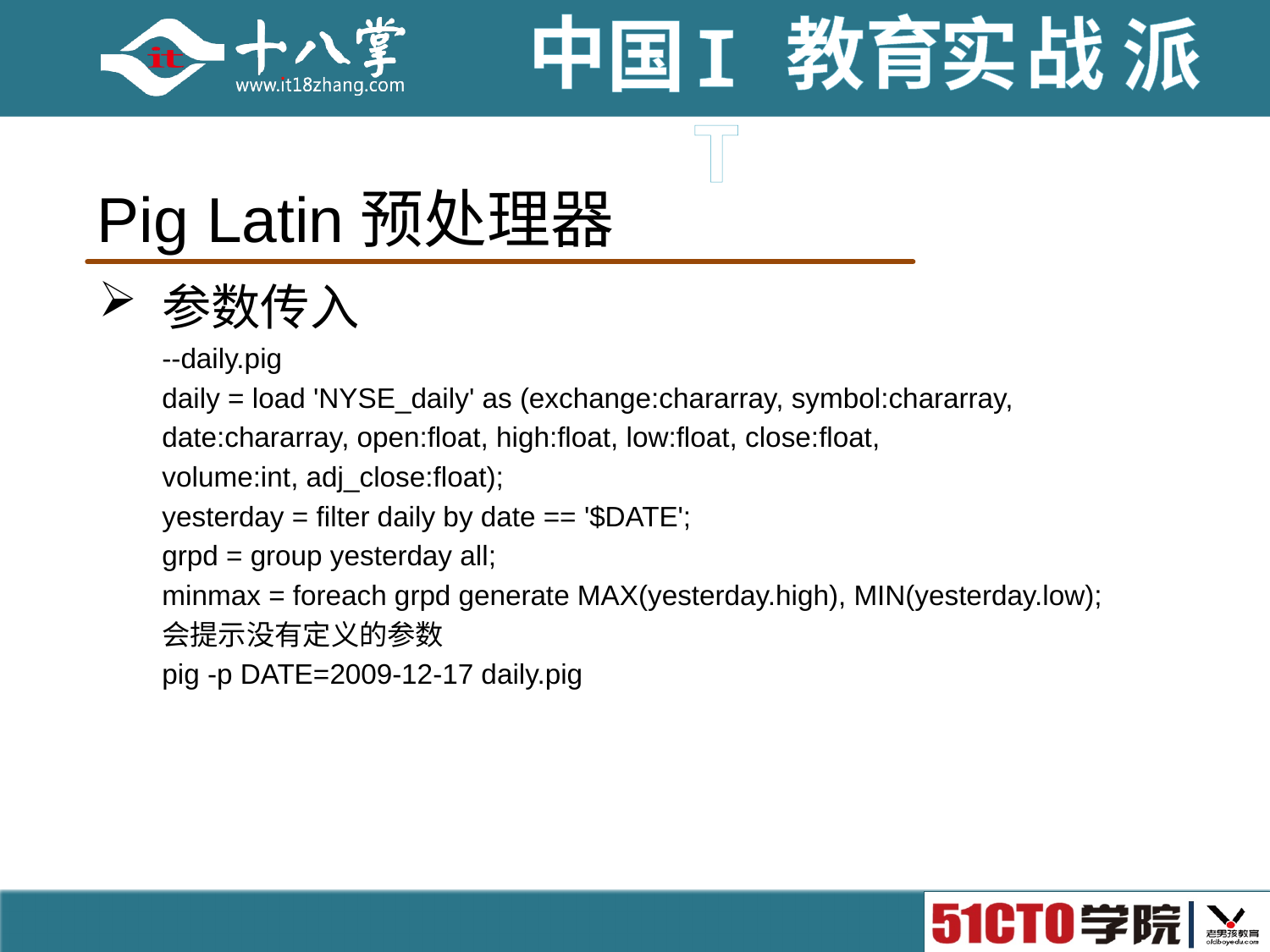

# Pig Latin预处理器
参数传入
--daily.pig
daily = load 'NYSE_daily' as (exchange:chararray, symbol:chararray,
date:chararray, open:float, high:float, low:float, close:float,
volume:int, adj_close:float);
yesterday = filter daily by date == '$DATE';
grpd = group yesterday all;
minmax = foreach grpd generate MAX(yesterday.high), MIN(yesterday.low);
会提示没有定义的参数
pig -p DATE=2009-12-17 daily.pig